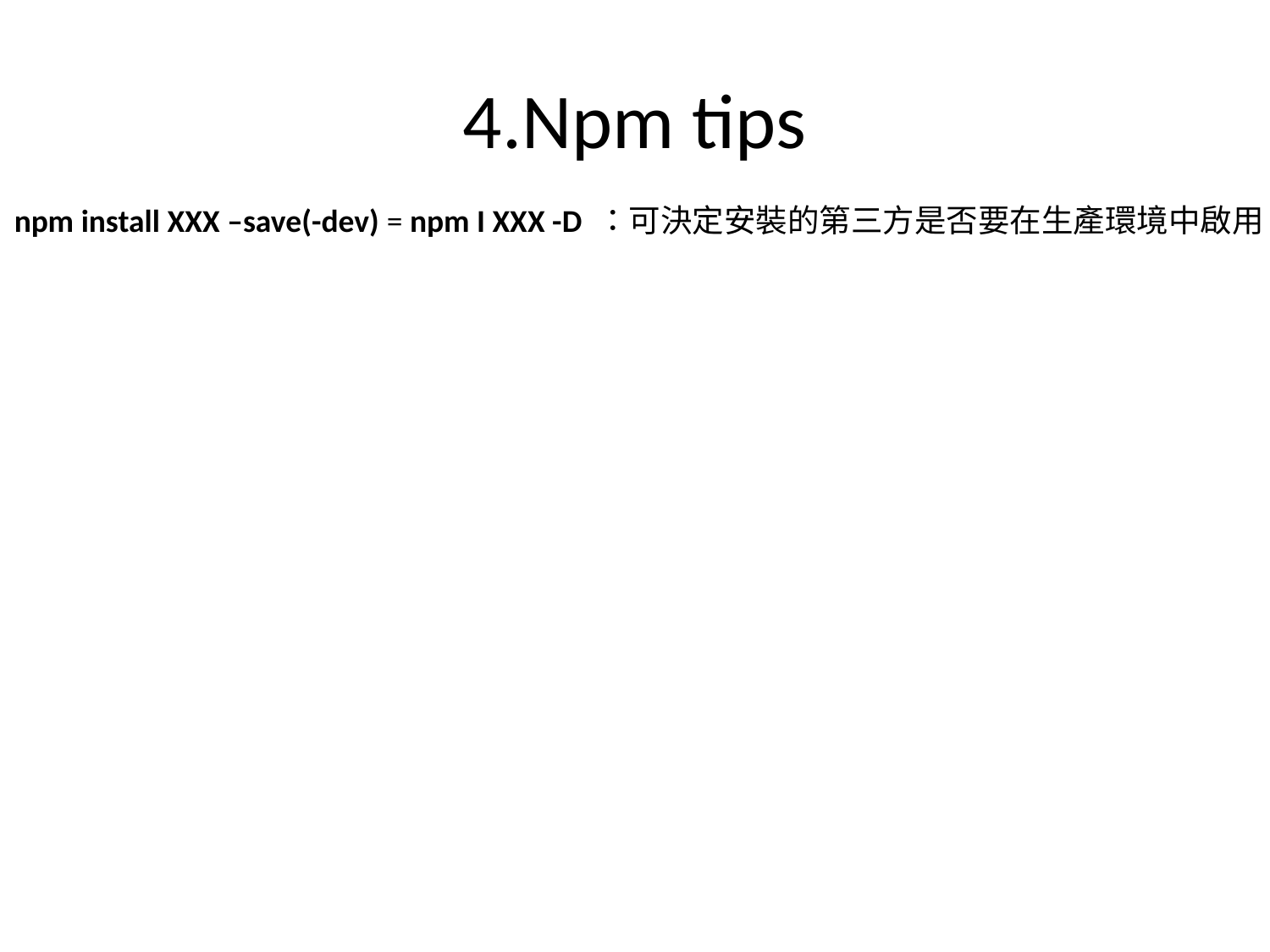

# 4.Npm tips
npm install XXX –save(-dev) = npm I XXX -D ：可決定安裝的第三方是否要在生產環境中啟用